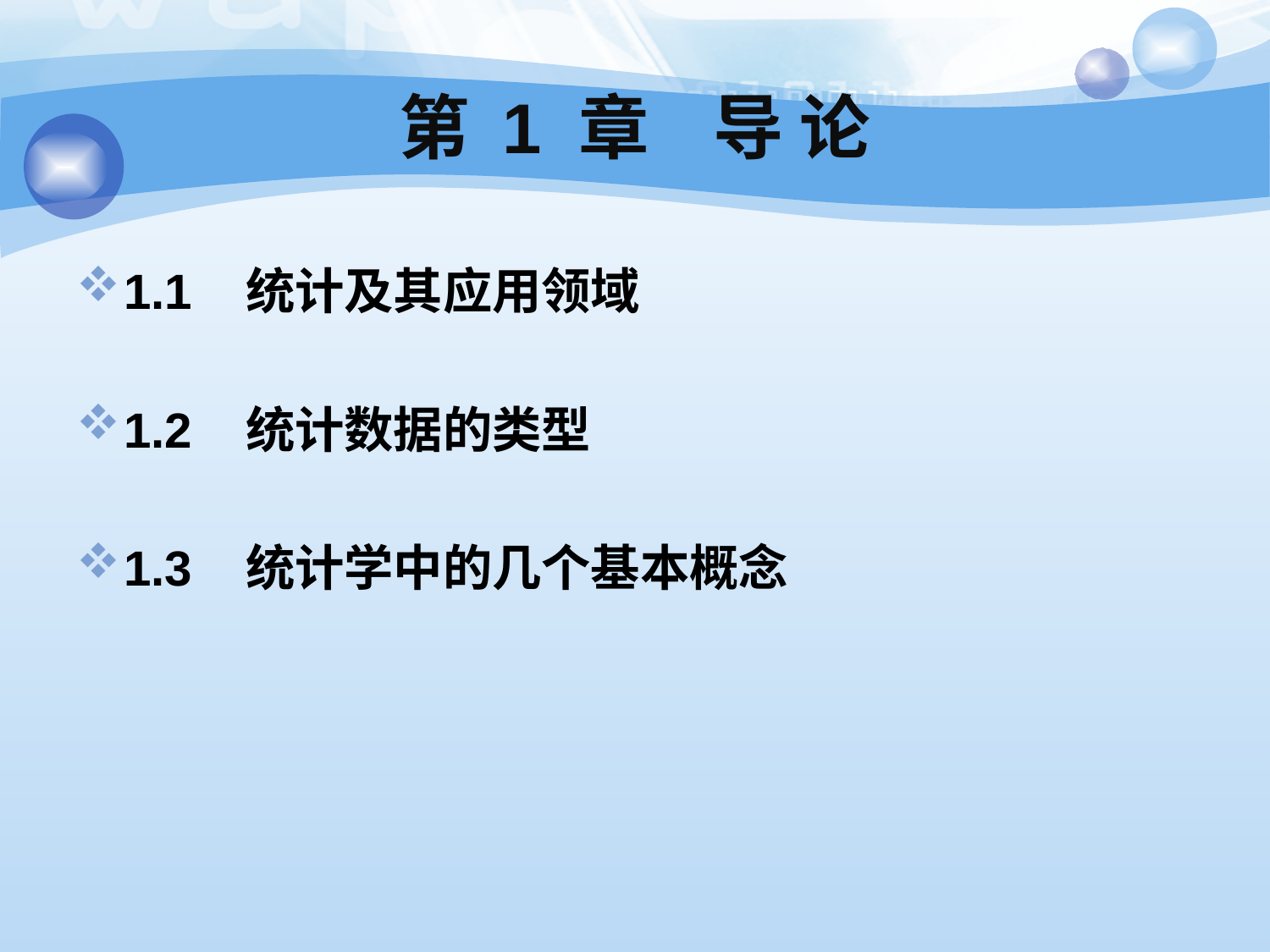

# 第 1 章    导 论
1.1   统计及其应用领域

1.2   统计数据的类型

1.3   统计学中的几个基本概念